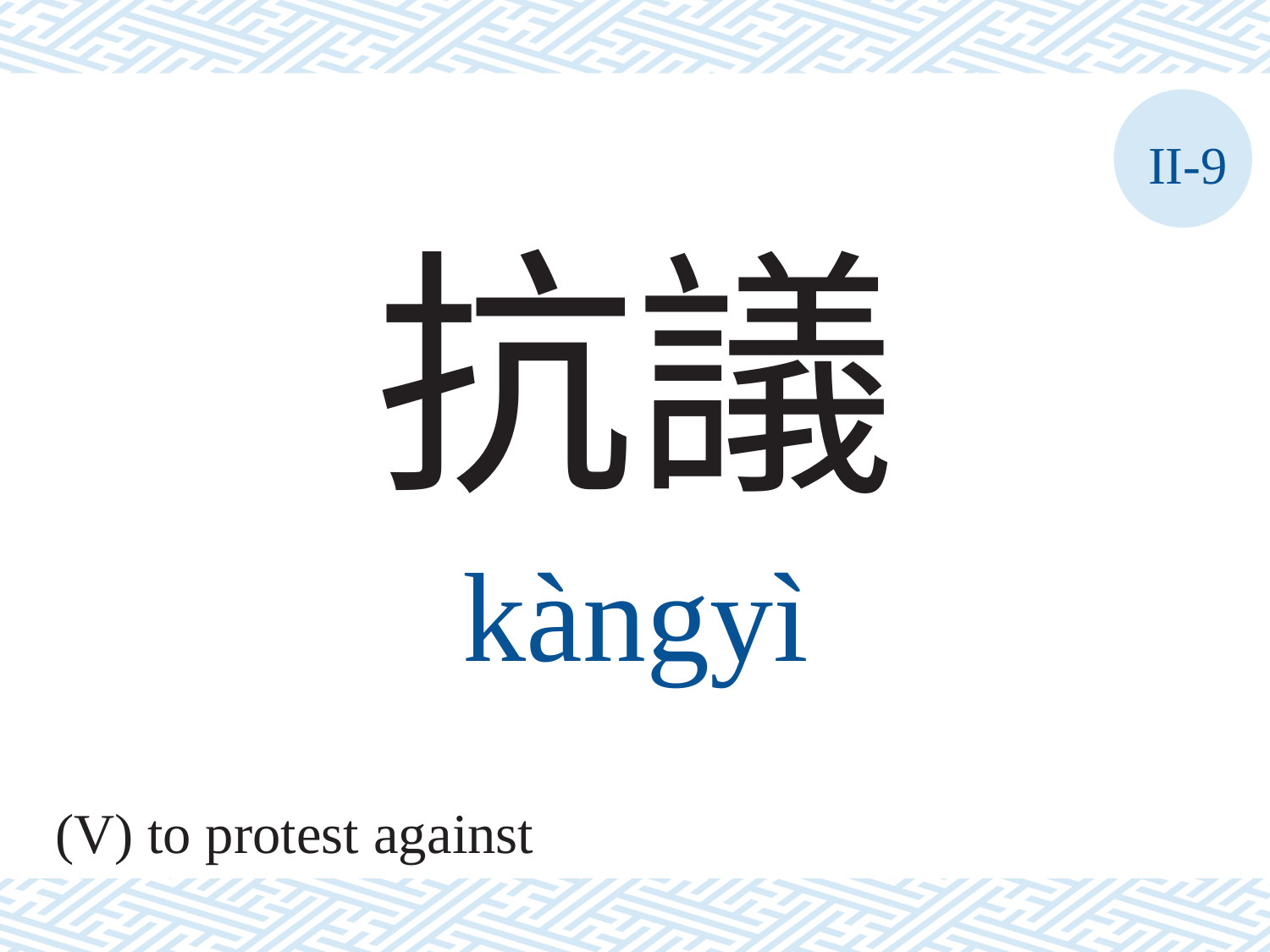

II-9
抗議
kàngyì
(V) to protest against